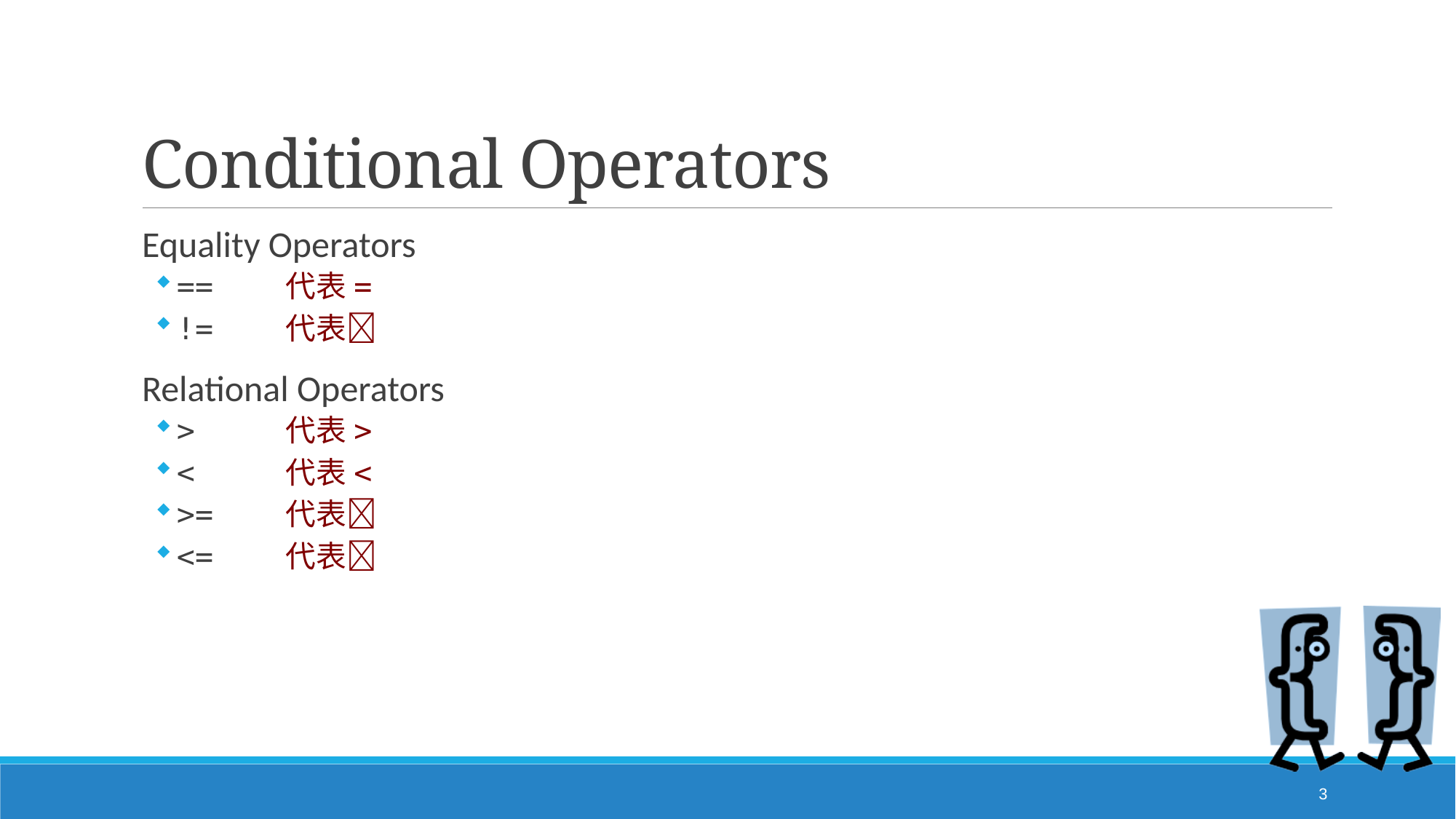

# Conditional Operators
Equality Operators
==	代表=
!=	代表≠
Relational Operators
>	代表>
<	代表<
>=	代表≥
<=	代表≤
3